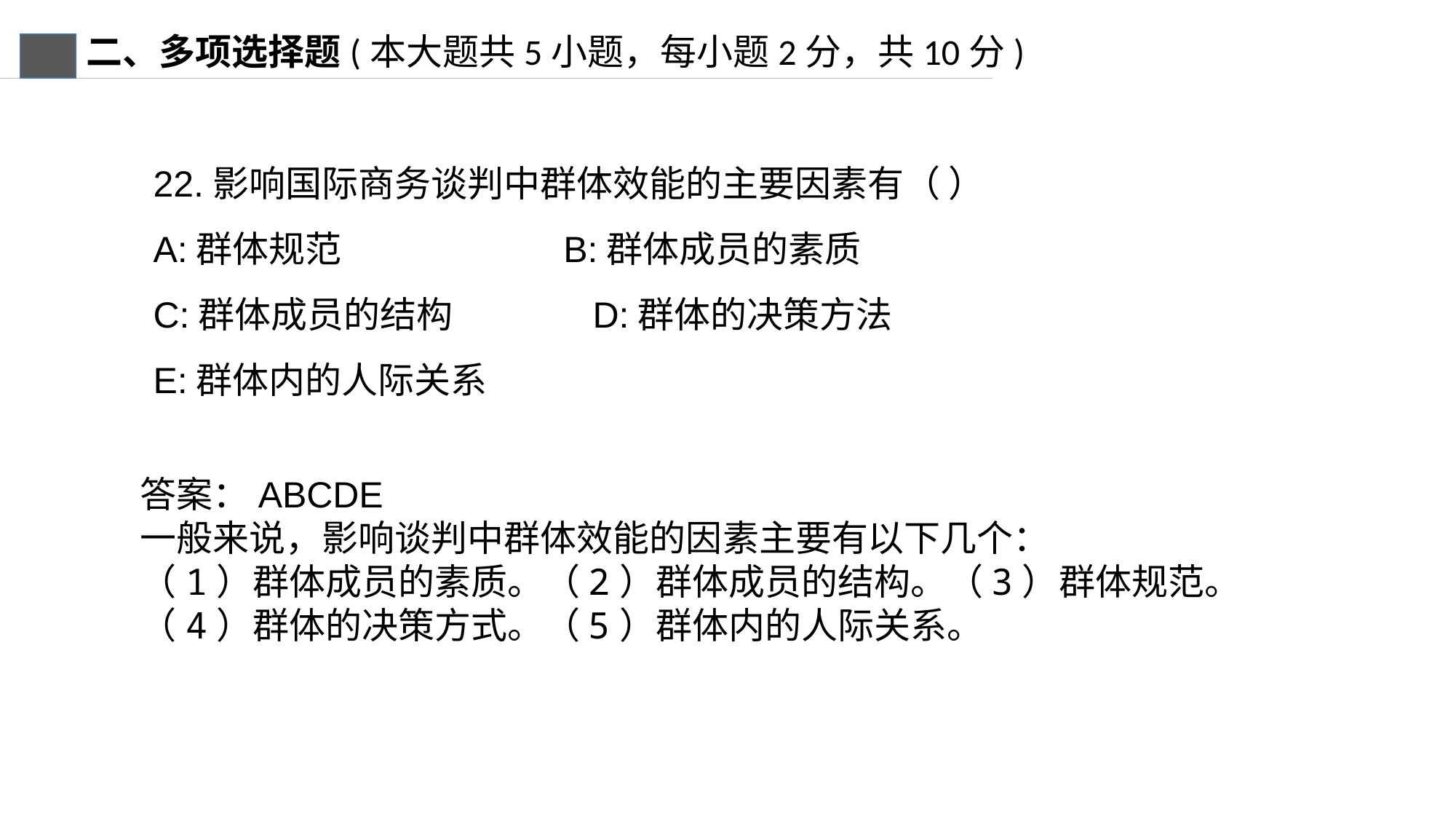

二、多项选择题(本大题共5小题，每小题2分，共10分)

22.影响国际商务谈判中群体效能的主要因素有（ ）
A:群体规范                          B:群体成员的素质
C:群体成员的结构                D:群体的决策方法
E:群体内的人际关系
答案：ABCDE
一般来说，影响谈判中群体效能的因素主要有以下几个：
（1）群体成员的素质。（2）群体成员的结构。（3）群体规范。
（4）群体的决策方式。（5）群体内的人际关系。